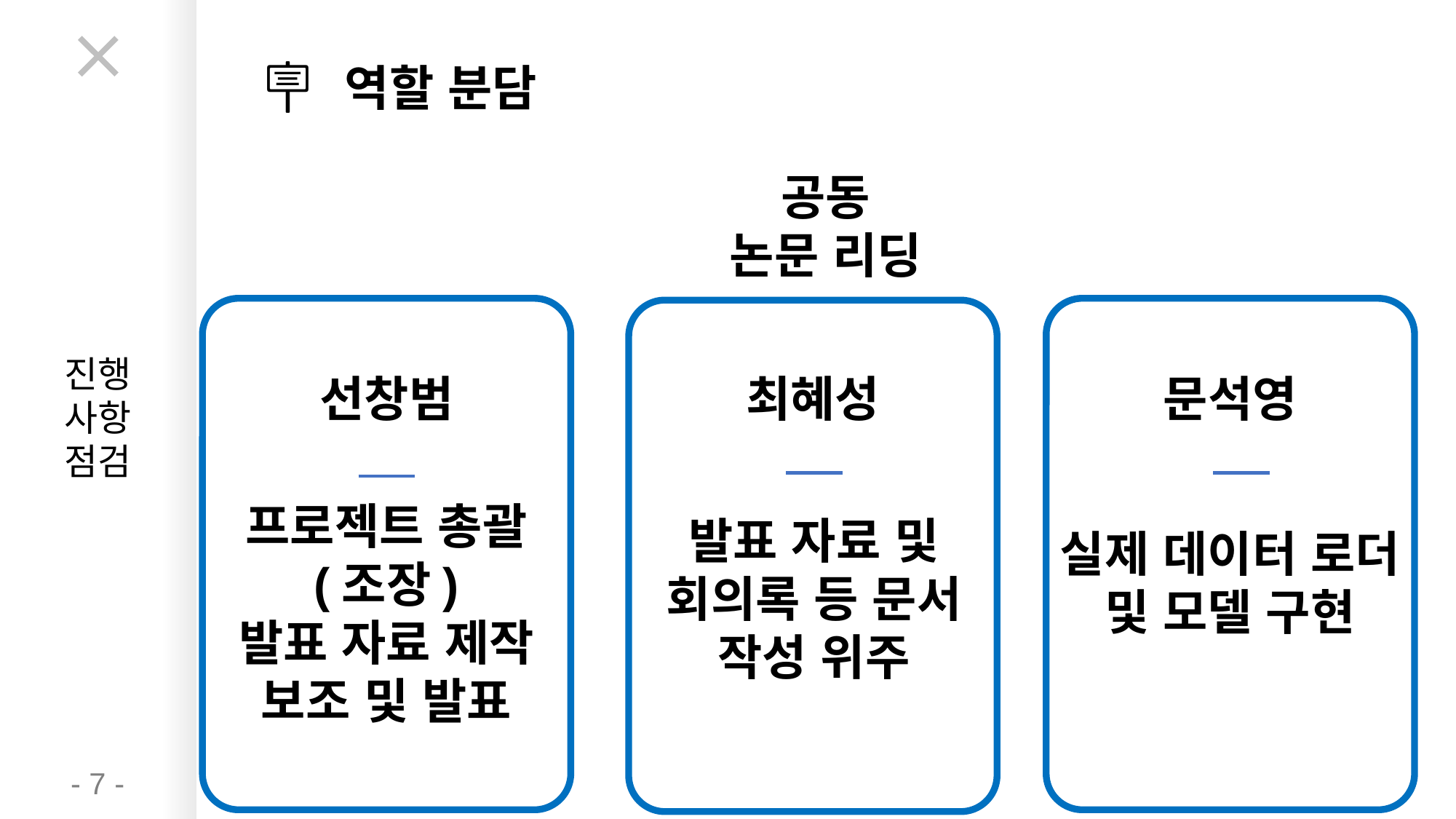

🪧
역할 분담
공동
논문 리딩

진행
사항
점검
문석영
최혜성
선창범
프로젝트 총괄 (조장)
발표 자료 제작 보조 및 발표
발표 자료 및 회의록 등 문서 작성 위주
실제 데이터 로더 및 모델 구현
- 7 -